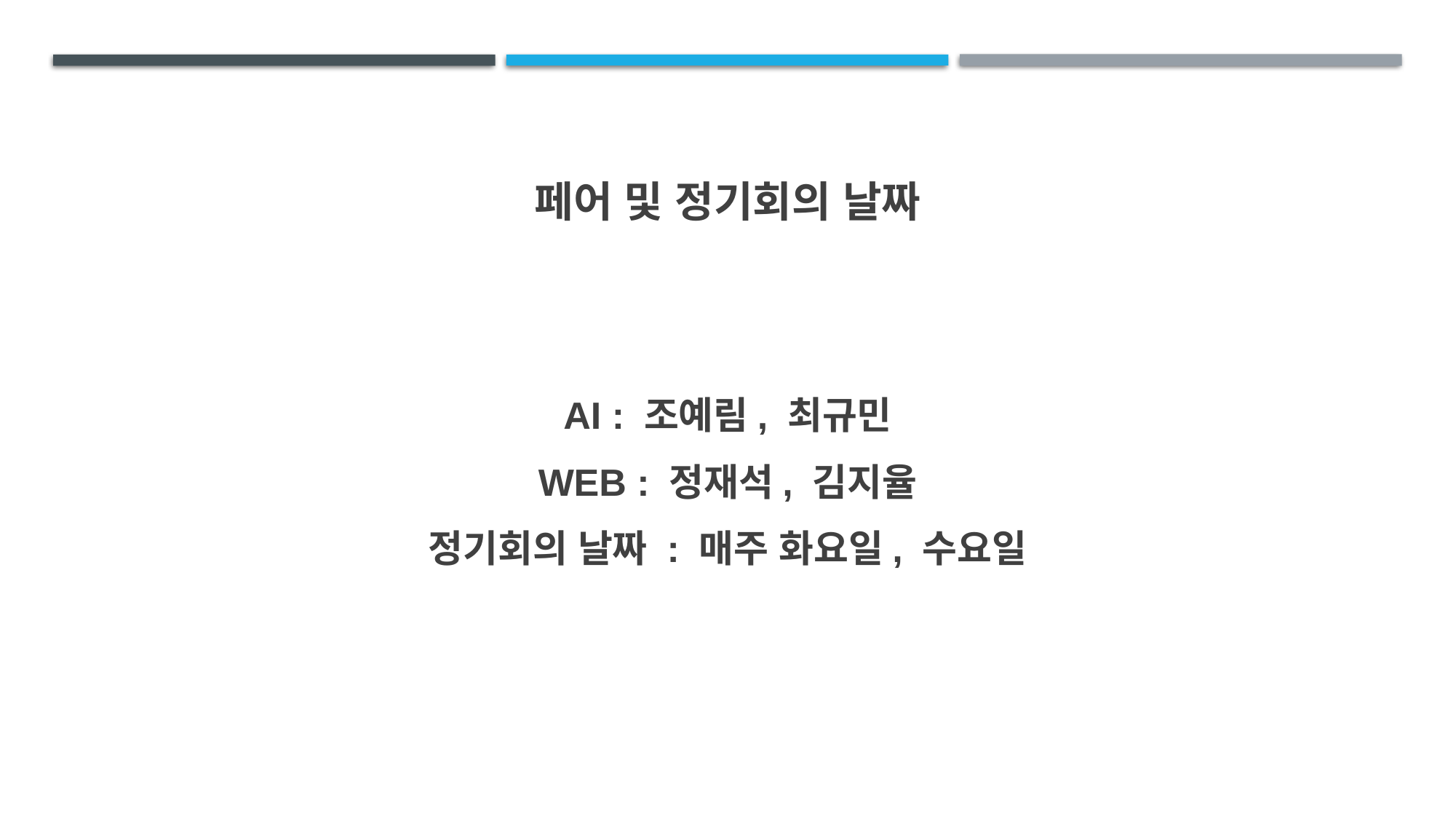

# 페어 및 정기회의 날짜
AI : 조예림, 최규민
WEB : 정재석, 김지율
정기회의 날짜 : 매주 화요일, 수요일